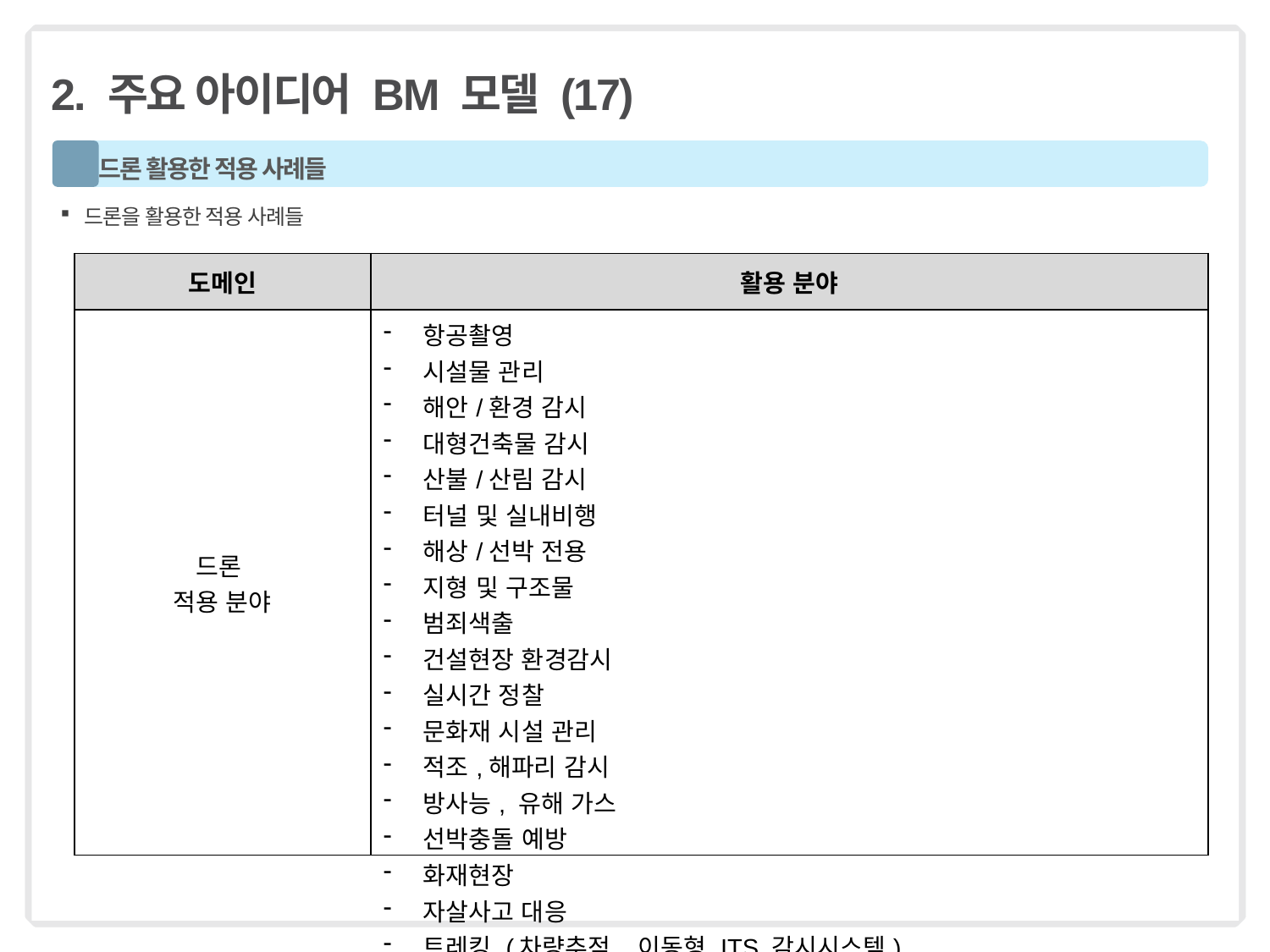

# 2. 주요 아이디어 BM 모델 (17)
17
      드론 활용한 적용 사례들
드론을 활용한 적용 사례들
| 도메인 | 활용 분야 |
| --- | --- |
| 드론 적용 분야 | 항공촬영 시설물 관리 해안/환경 감시 대형건축물 감시 산불/산림 감시 터널 및 실내비행 해상/선박 전용 지형 및 구조물 범죄색출 건설현장 환경감시 실시간 정찰 문화재 시설 관리 적조,해파리 감시 방사능, 유해 가스 선박충돌 예방 화재현장 자살사고 대응 트레킹 (차량추적, 이동형 ITS 감시시스템) |